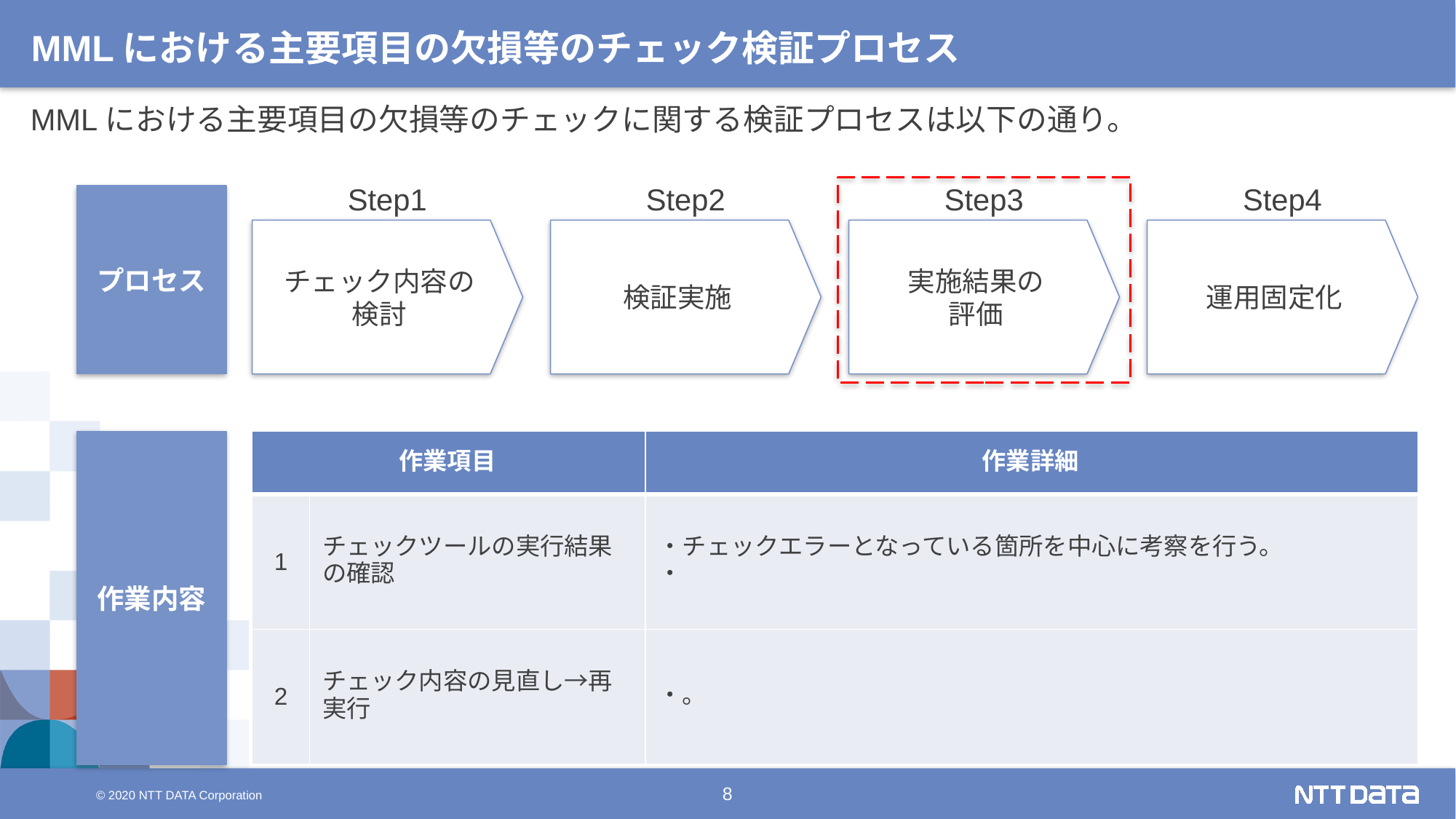

# MMLにおける主要項目の欠損等のチェック検証プロセス
MMLにおける主要項目の欠損等のチェックに関する検証プロセスは以下の通り。
Step1
Step2
Step3
Step4

プロセス
チェック内容の
検討
検証実施
実施結果の
評価
運用固定化
作業内容
| 作業項目 |  | 作業詳細 |
| --- | --- | --- |
| 1 | チェックツールの実行結果の確認 | ・チェックエラーとなっている箇所を中心に考察を行う。 ・ |
| 2 | チェック内容の見直し→再実行 | ・。 |